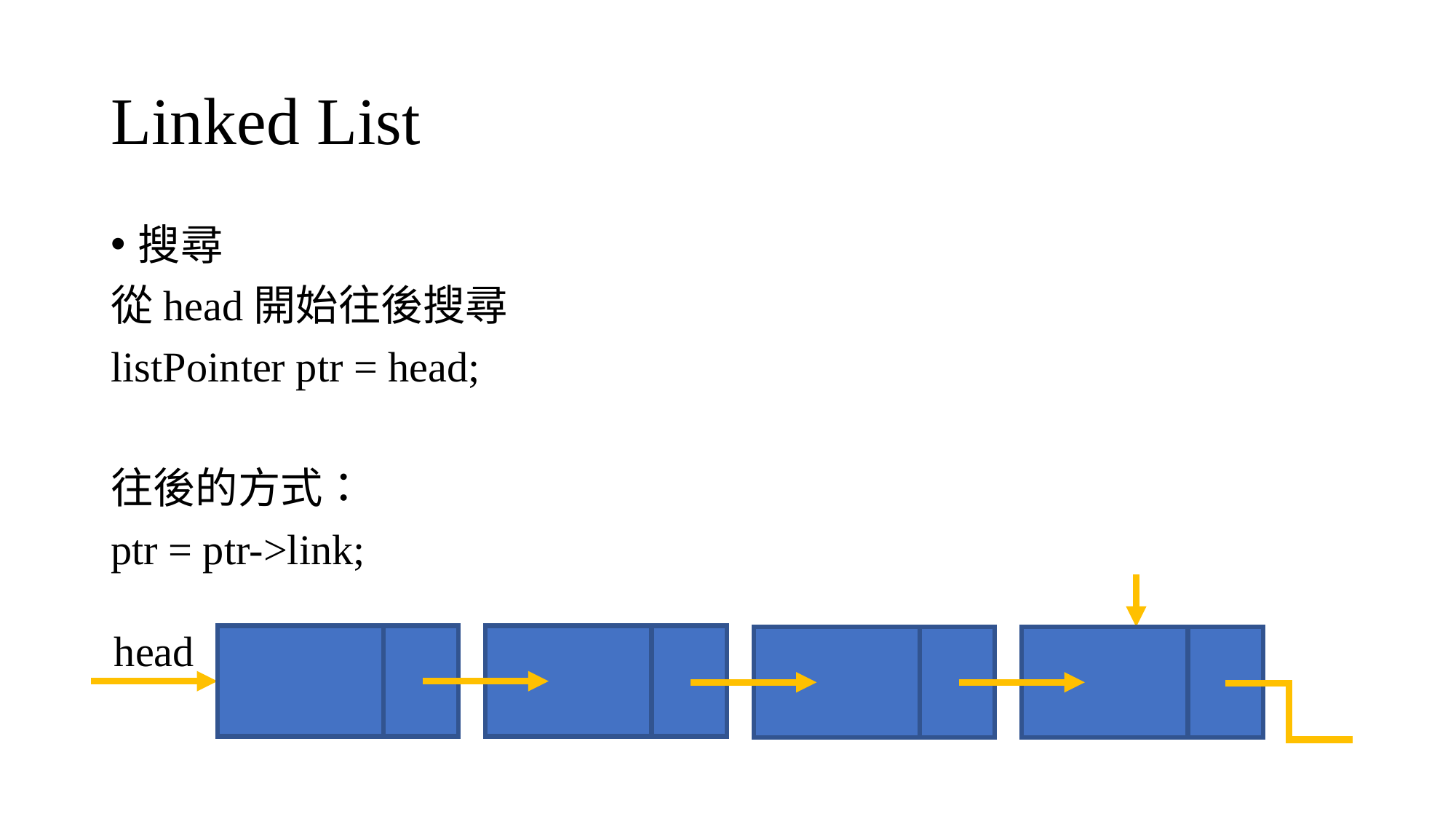

# Linked List
搜尋
從head開始往後搜尋
listPointer ptr = head;

往後的方式：
ptr = ptr->link;
head